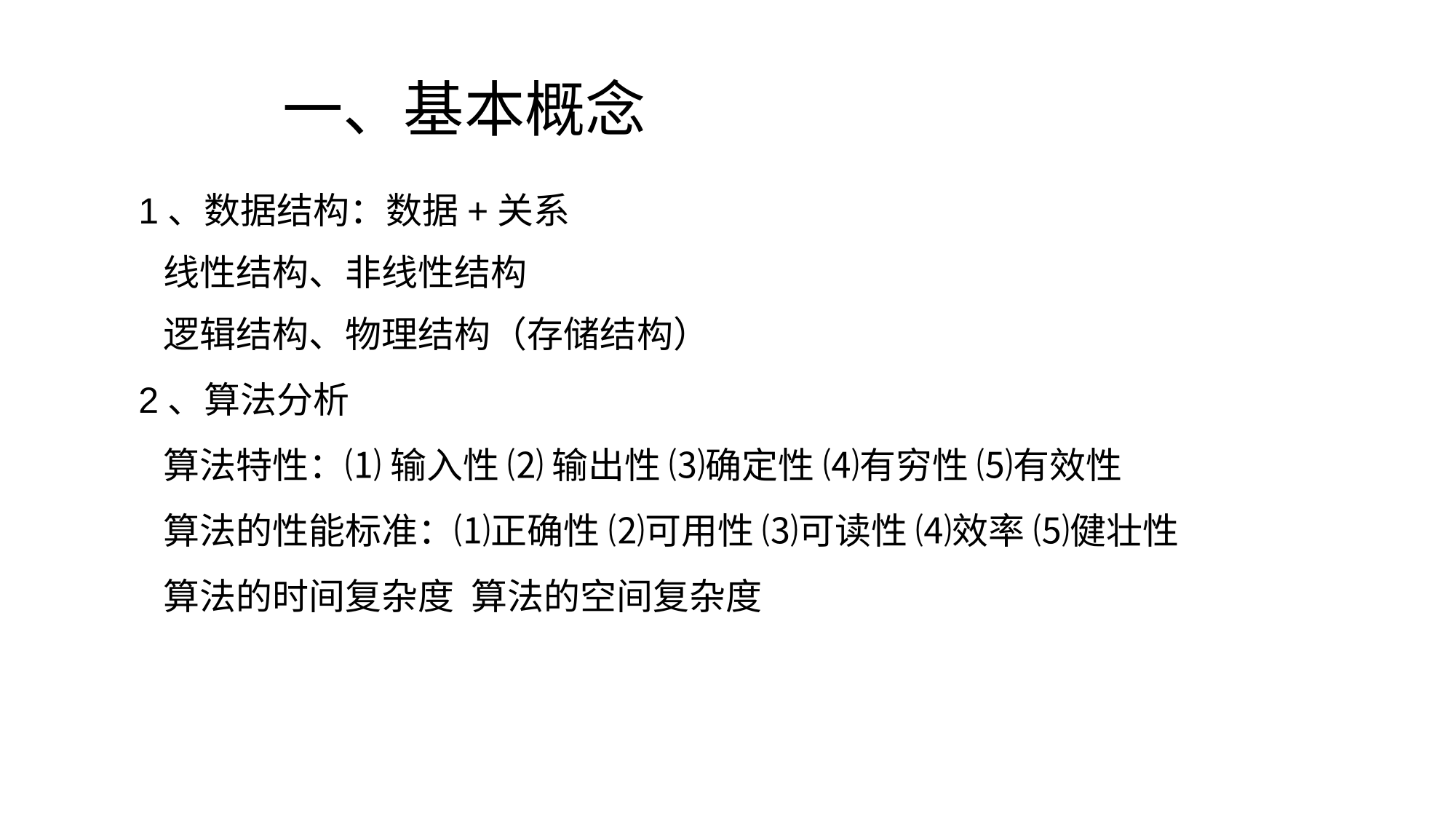

一、基本概念
1、数据结构：数据+关系
  线性结构、非线性结构
  逻辑结构、物理结构（存储结构）
2、算法分析
  算法特性：⑴ 输入性 ⑵ 输出性 ⑶确定性 ⑷有穷性 ⑸有效性
  算法的性能标准：⑴正确性 ⑵可用性 ⑶可读性 ⑷效率 ⑸健壮性
  算法的时间复杂度  算法的空间复杂度